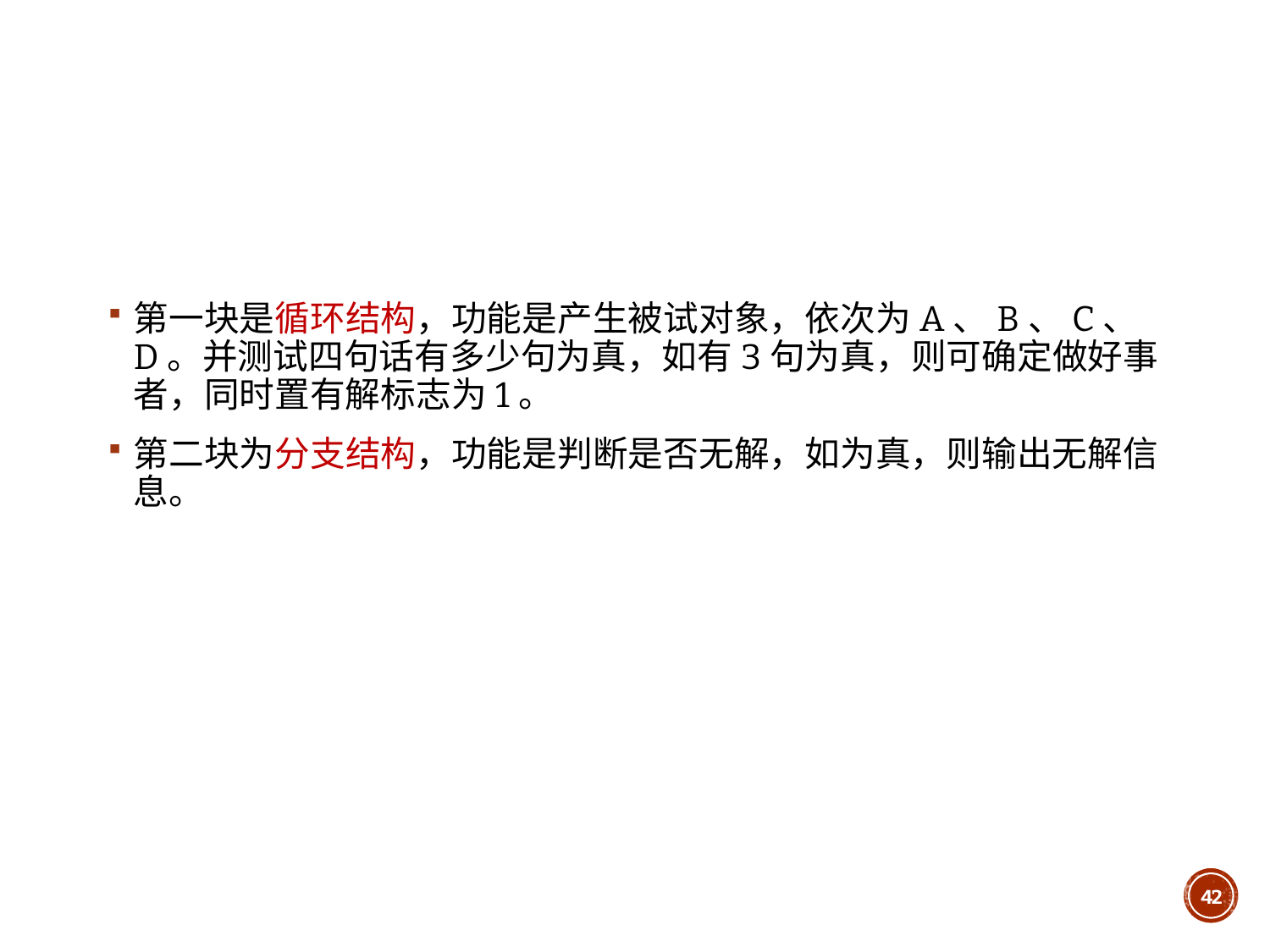

#
第一块是循环结构，功能是产生被试对象，依次为A、B、C、D。并测试四句话有多少句为真，如有3句为真，则可确定做好事者，同时置有解标志为1。
第二块为分支结构，功能是判断是否无解，如为真，则输出无解信息。
42